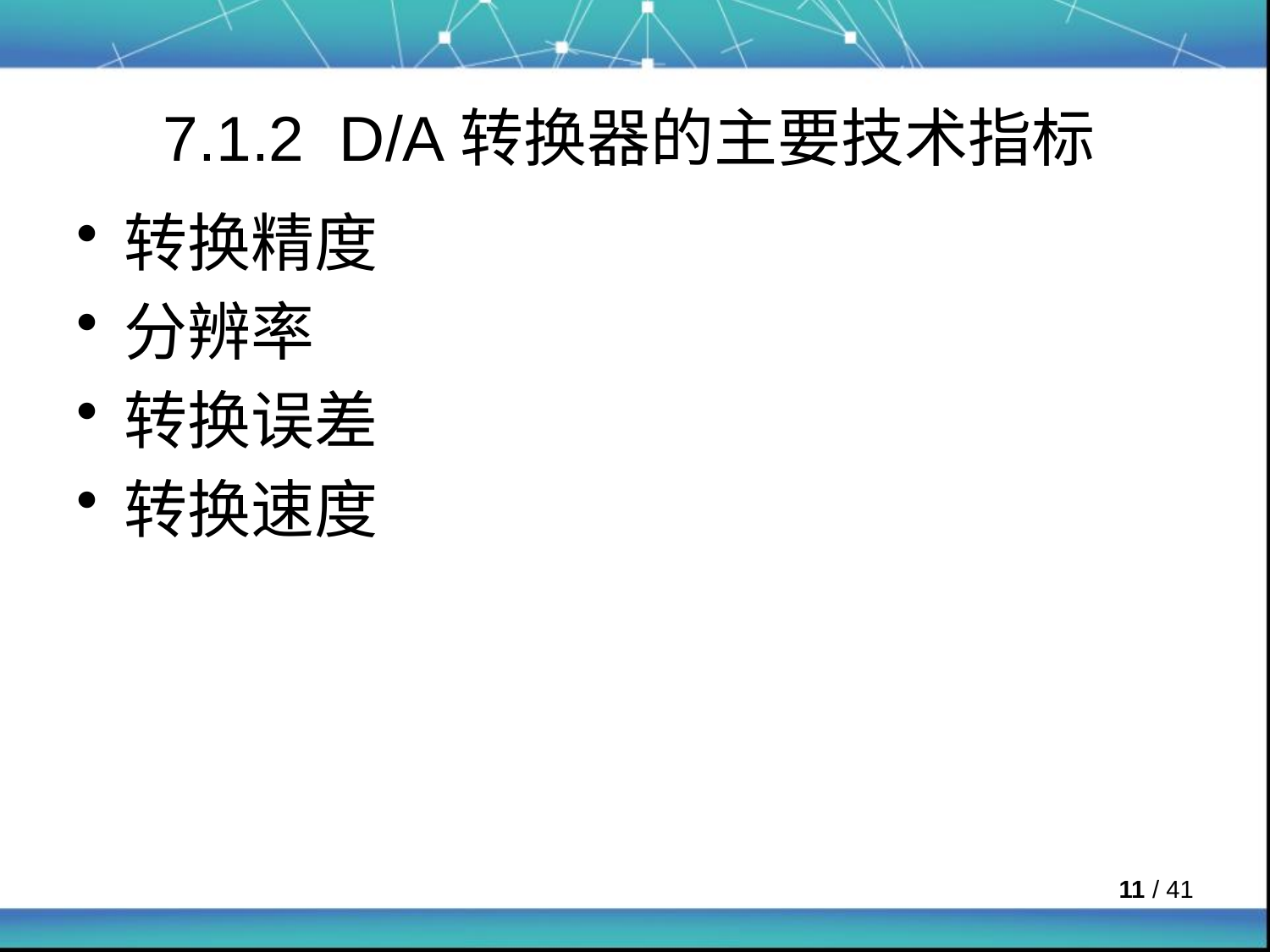

# 7.1.2  D/A转换器的主要技术指标
转换精度
分辨率
转换误差
转换速度
11 / 41